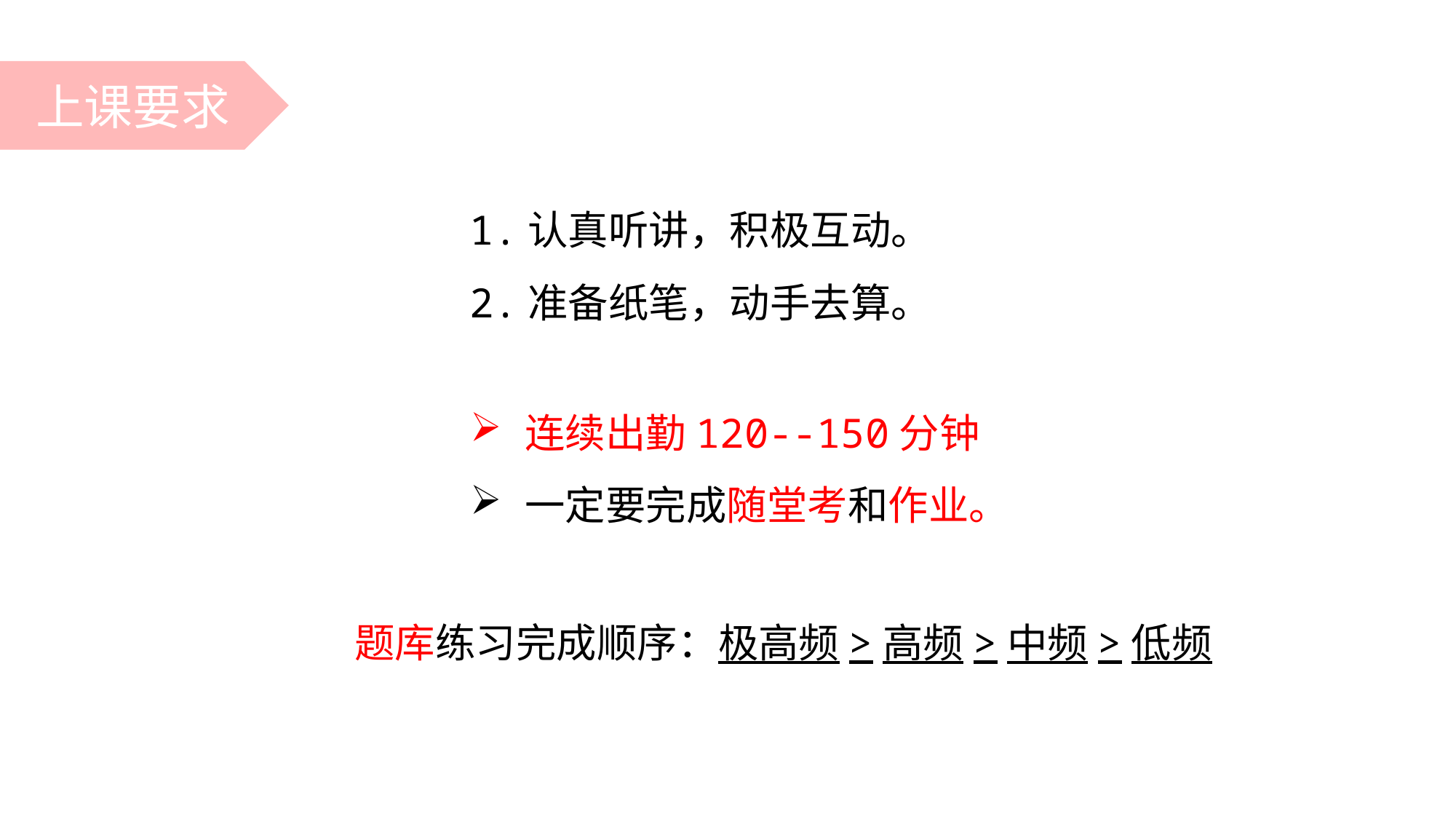

上课要求
1.认真听讲，积极互动。
2.准备纸笔，动手去算。
连续出勤120--150分钟
一定要完成随堂考和作业。
题库练习完成顺序：极高频>高频>中频>低频